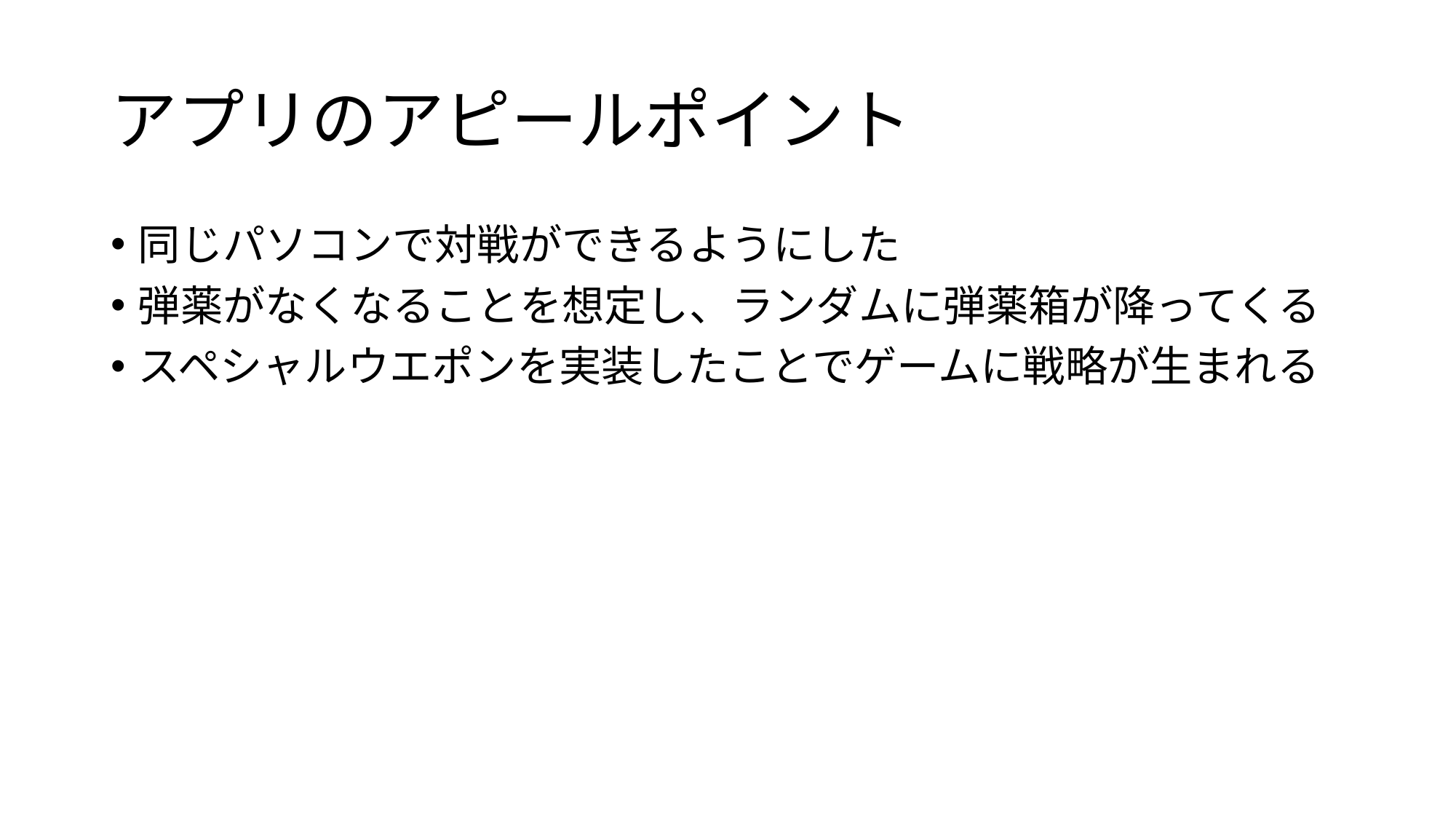

# アプリのアピールポイント
同じパソコンで対戦ができるようにした
弾薬がなくなることを想定し、ランダムに弾薬箱が降ってくる
スペシャルウエポンを実装したことでゲームに戦略が生まれる